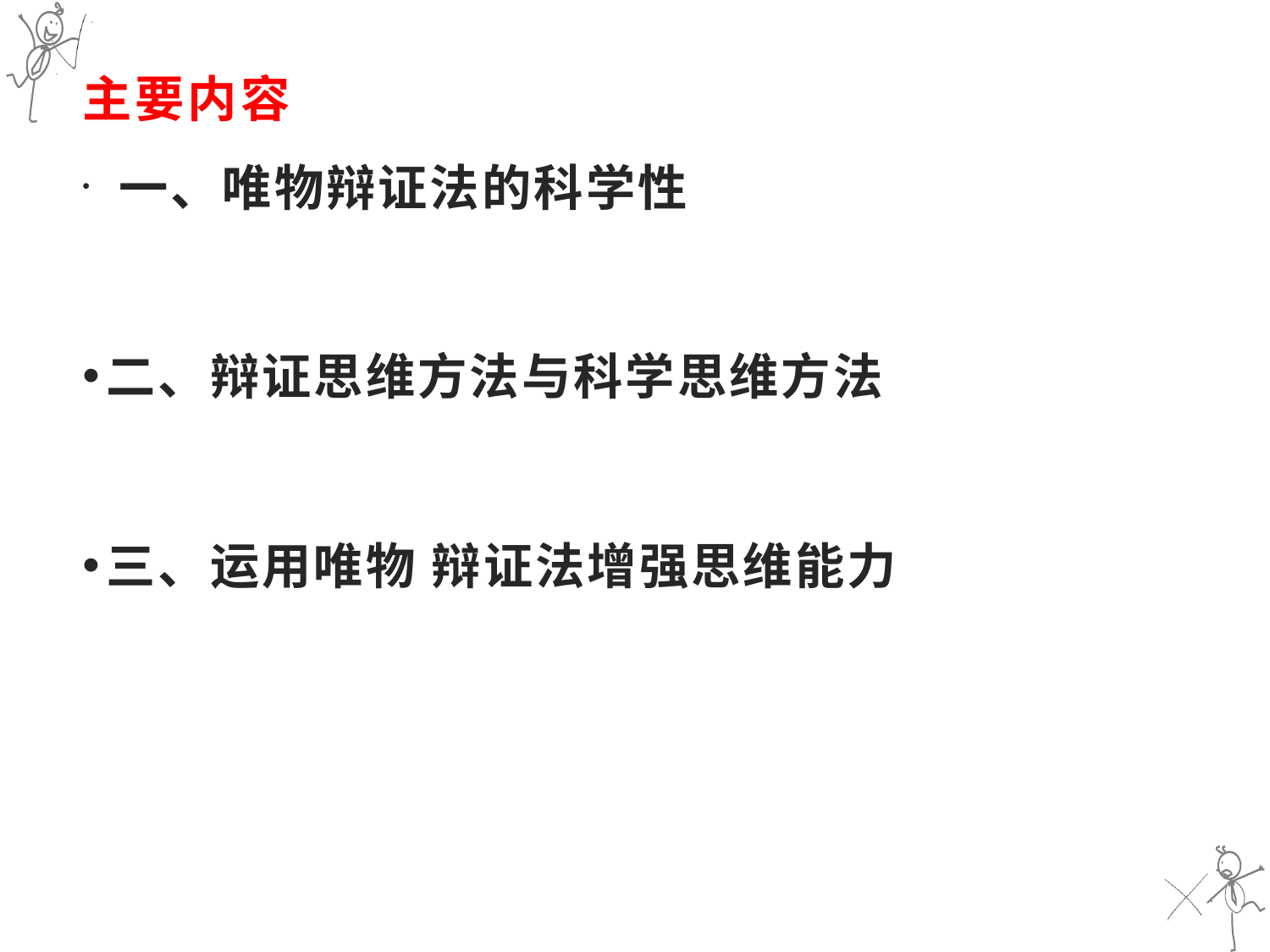

# 主要内容
 一、唯物辩证法的科学性

二、辩证思维方法与科学思维方法

三、运用唯物 辩证法增强思维能力